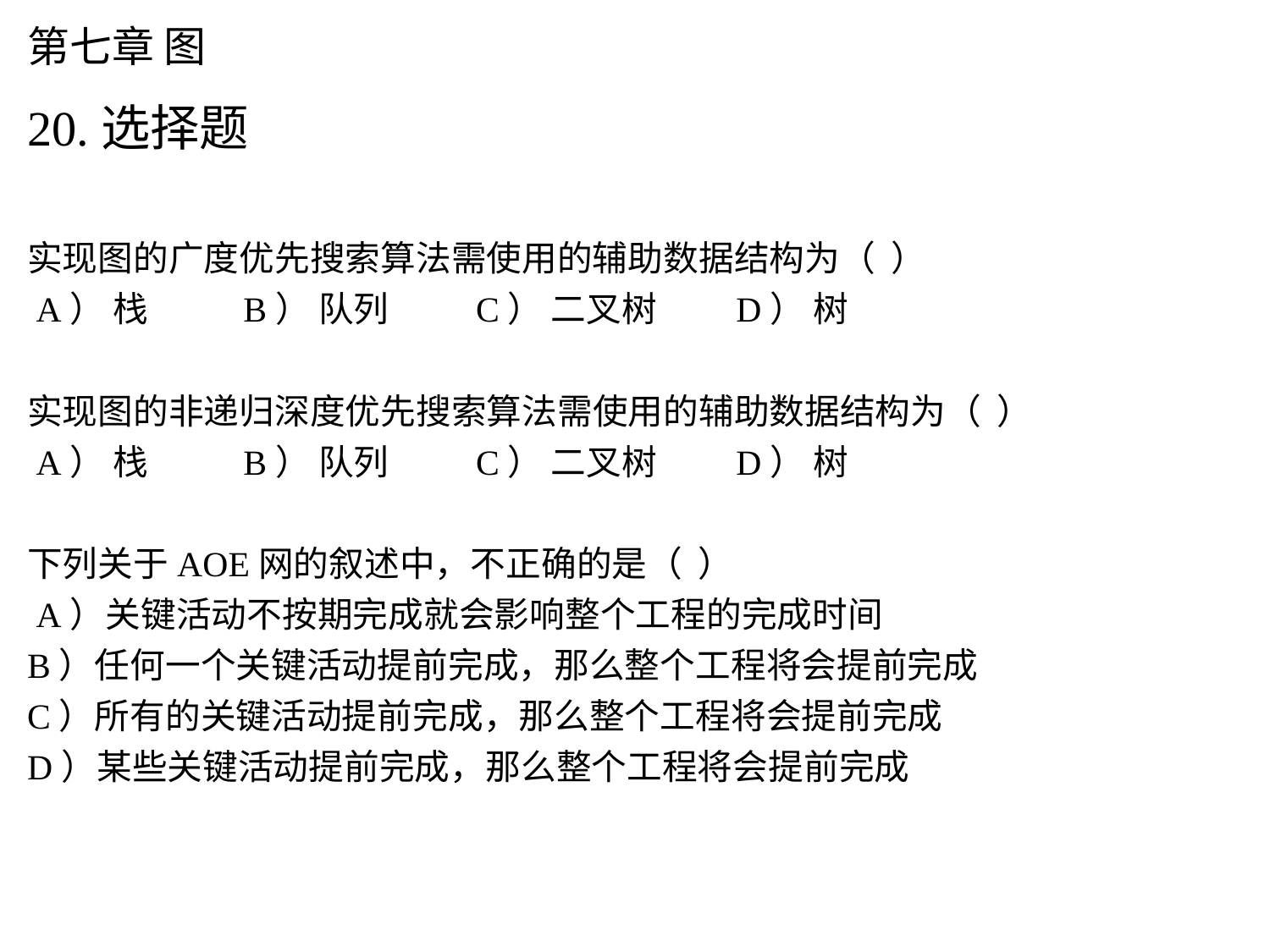

# 第七章 图
20.选择题

实现图的广度优先搜索算法需使用的辅助数据结构为（  ）
 A） 栈           B） 队列          C） 二叉树         D） 树

实现图的非递归深度优先搜索算法需使用的辅助数据结构为（  ）
 A） 栈           B） 队列          C） 二叉树         D） 树

下列关于AOE网的叙述中，不正确的是（  ）
 A）关键活动不按期完成就会影响整个工程的完成时间
B）任何一个关键活动提前完成，那么整个工程将会提前完成
C）所有的关键活动提前完成，那么整个工程将会提前完成
D）某些关键活动提前完成，那么整个工程将会提前完成